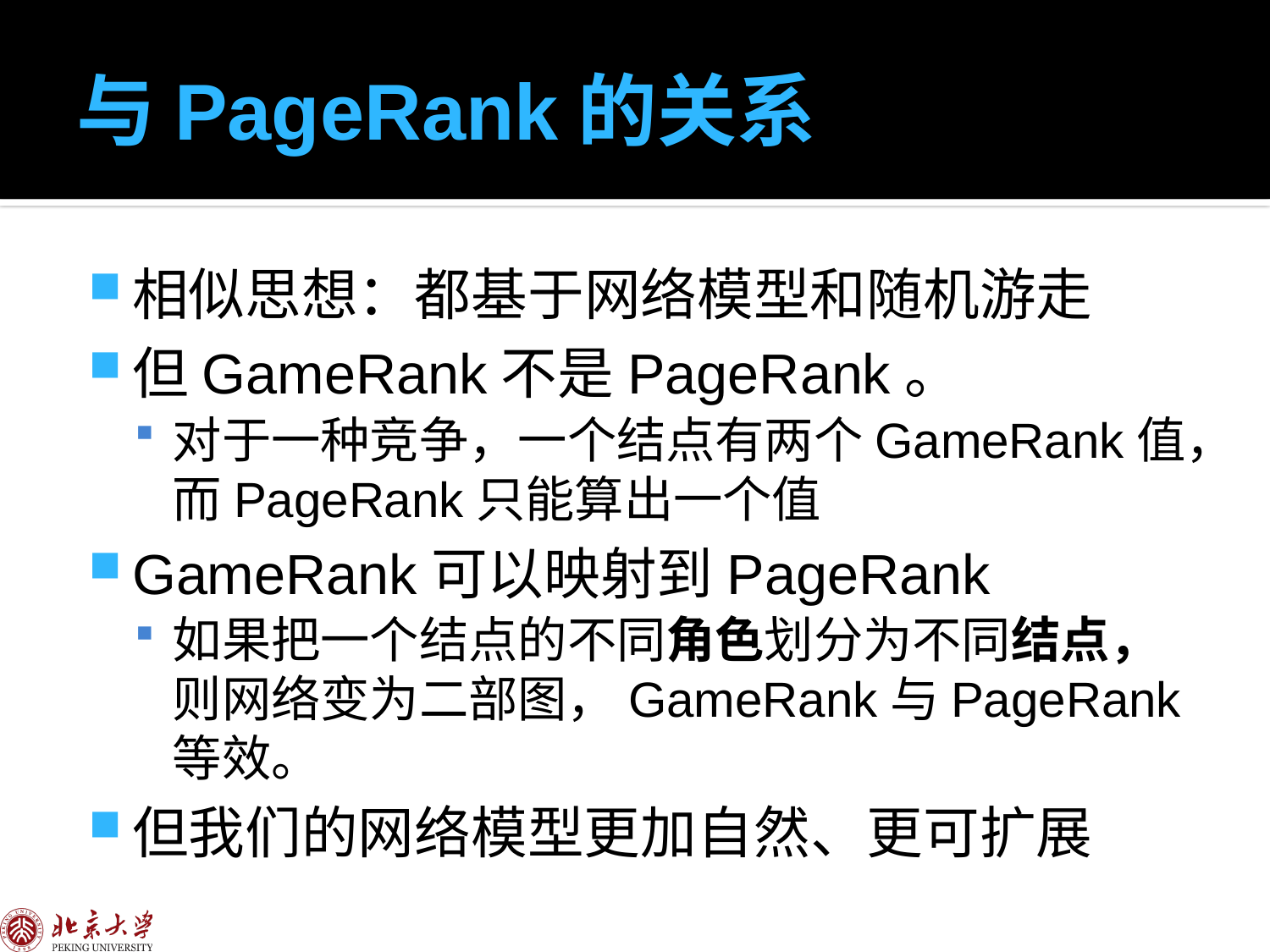

# 与PageRank的关系
相似思想：都基于网络模型和随机游走
但GameRank不是PageRank。
对于一种竞争，一个结点有两个GameRank值，而PageRank只能算出一个值
GameRank可以映射到PageRank
如果把一个结点的不同角色划分为不同结点，则网络变为二部图，GameRank与PageRank等效。
但我们的网络模型更加自然、更可扩展